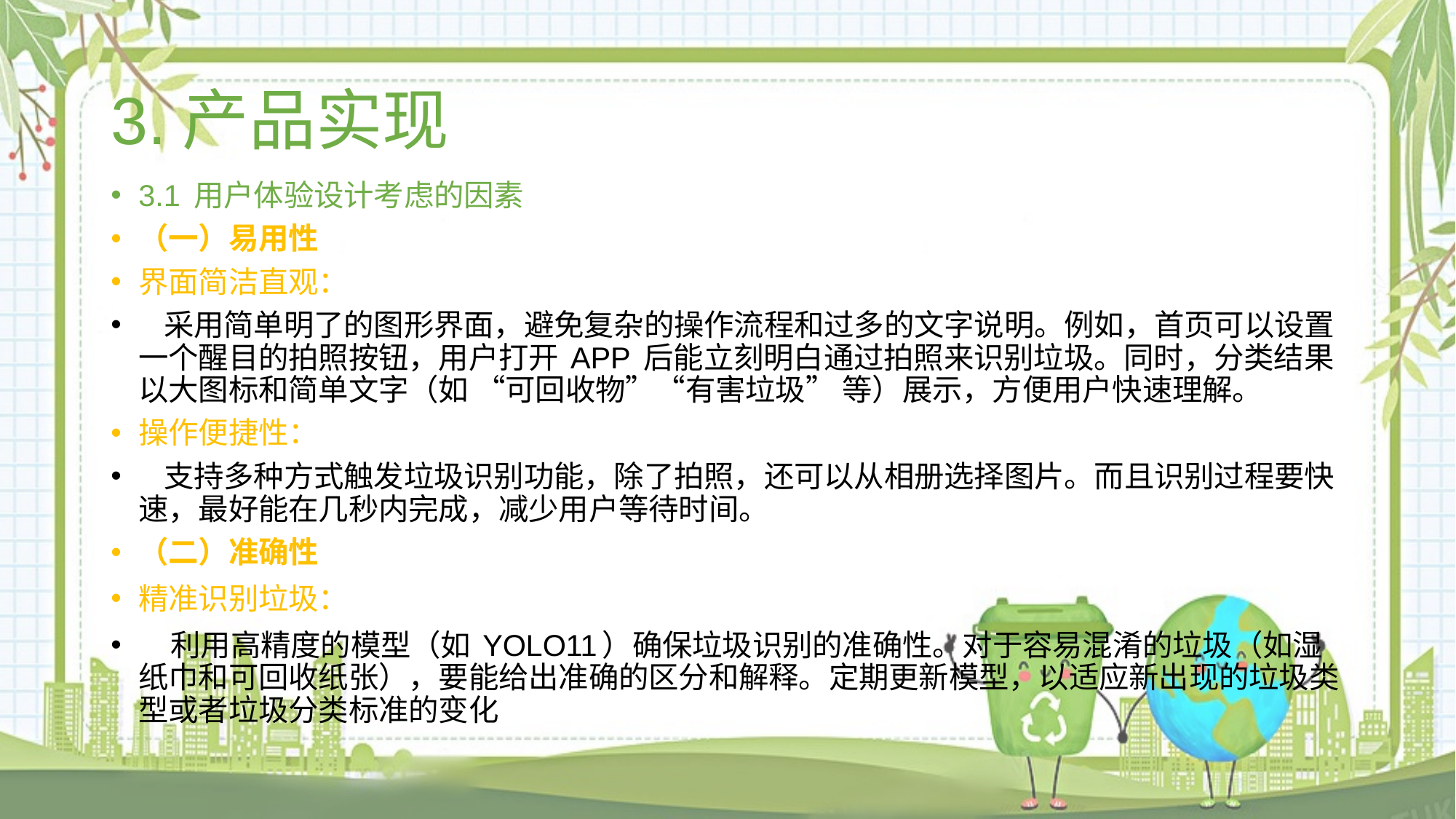

# 3.产品实现
3.1 用户体验设计考虑的因素
（一）易用性
界面简洁直观：
   采用简单明了的图形界面，避免复杂的操作流程和过多的文字说明。例如，首页可以设置一个醒目的拍照按钮，用户打开 APP 后能立刻明白通过拍照来识别垃圾。同时，分类结果以大图标和简单文字（如 “可回收物”“有害垃圾” 等）展示，方便用户快速理解。
操作便捷性：
   支持多种方式触发垃圾识别功能，除了拍照，还可以从相册选择图片。而且识别过程要快速，最好能在几秒内完成，减少用户等待时间。
（二）准确性
精准识别垃圾：
    利用高精度的模型（如 YOLO11）确保垃圾识别的准确性。对于容易混淆的垃圾（如湿纸巾和可回收纸张），要能给出准确的区分和解释。定期更新模型，以适应新出现的垃圾类型或者垃圾分类标准的变化